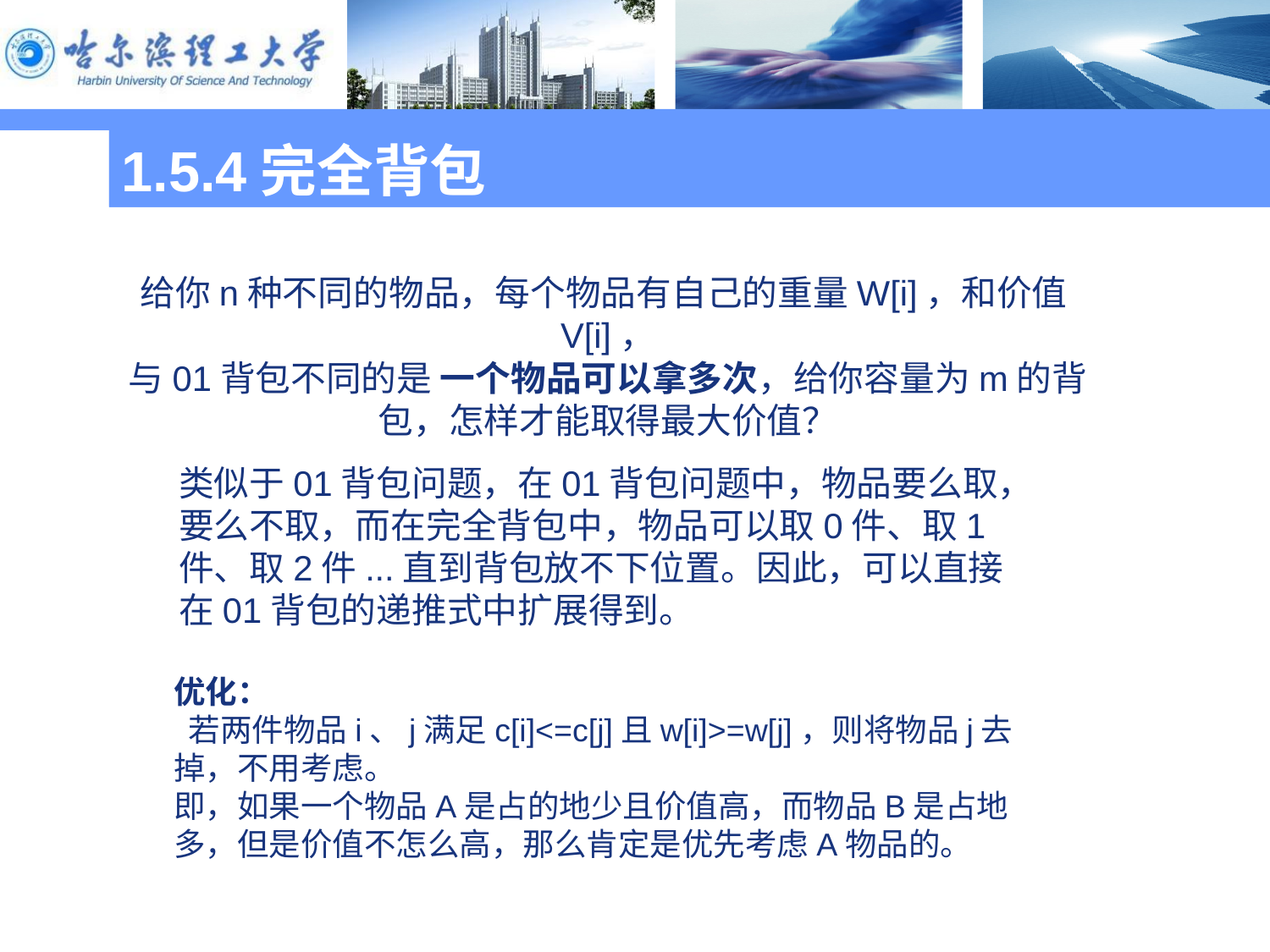

1.5.4完全背包
给你n种不同的物品，每个物品有自己的重量W[i]，和价值V[i]，
与01背包不同的是 一个物品可以拿多次，给你容量为m的背包，怎样才能取得最大价值？
类似于01背包问题，在01背包问题中，物品要么取，要么不取，而在完全背包中，物品可以取0件、取1件、取2件...直到背包放不下位置。因此，可以直接在01背包的递推式中扩展得到。
优化：
 若两件物品i、j满足c[i]<=c[j]且w[i]>=w[j]，则将物品j去掉，不用考虑。
即，如果一个物品A是占的地少且价值高，而物品B是占地多，但是价值不怎么高，那么肯定是优先考虑A物品的。